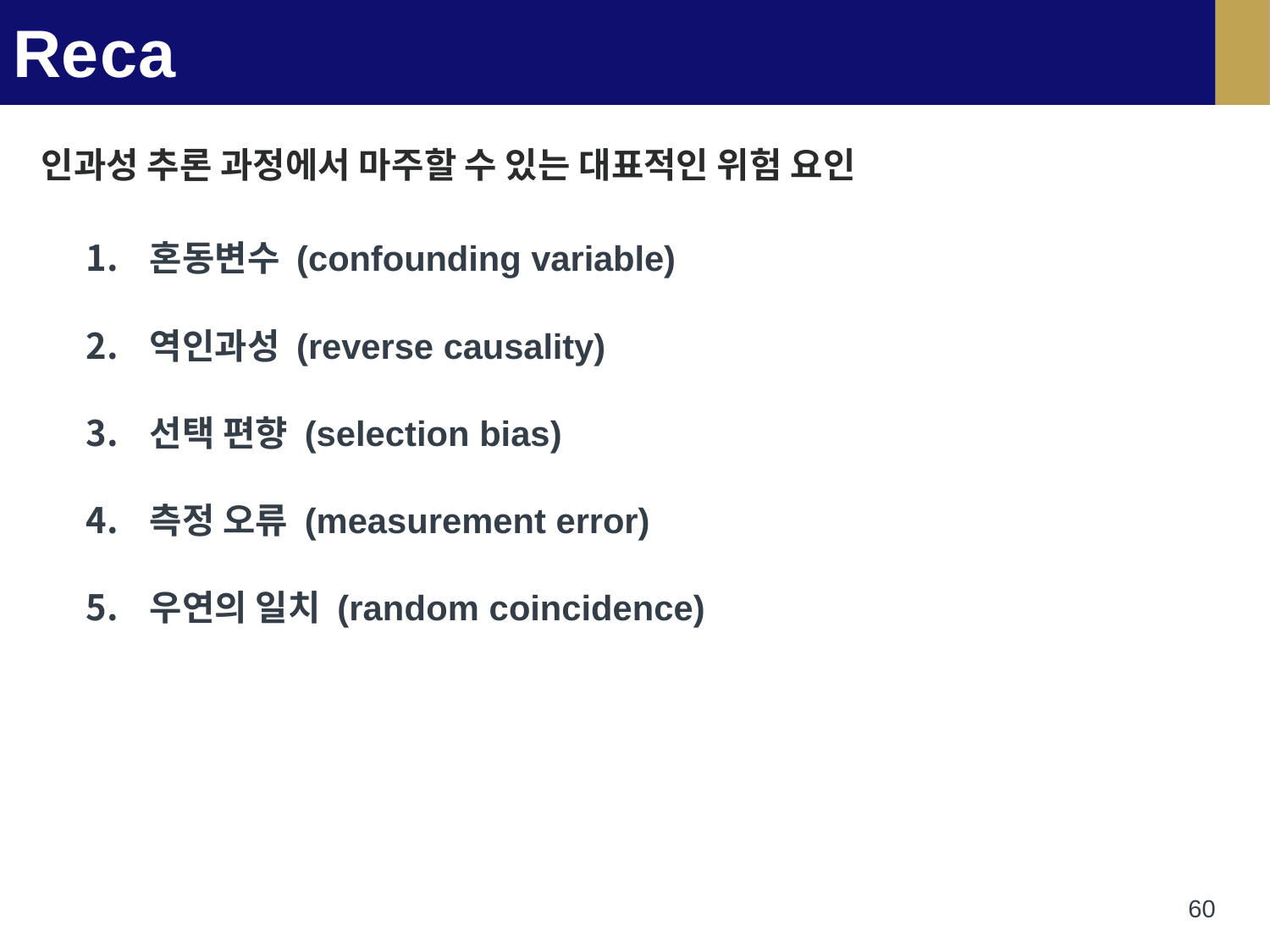

# Recap
인과성 추론 과정에서 마주할 수 있는 대표적인 위험 요인

혼동변수 (confounding variable)

역인과성 (reverse causality)

선택 편향 (selection bias)

측정 오류 (measurement error)

우연의 일치 (random coincidence)
60